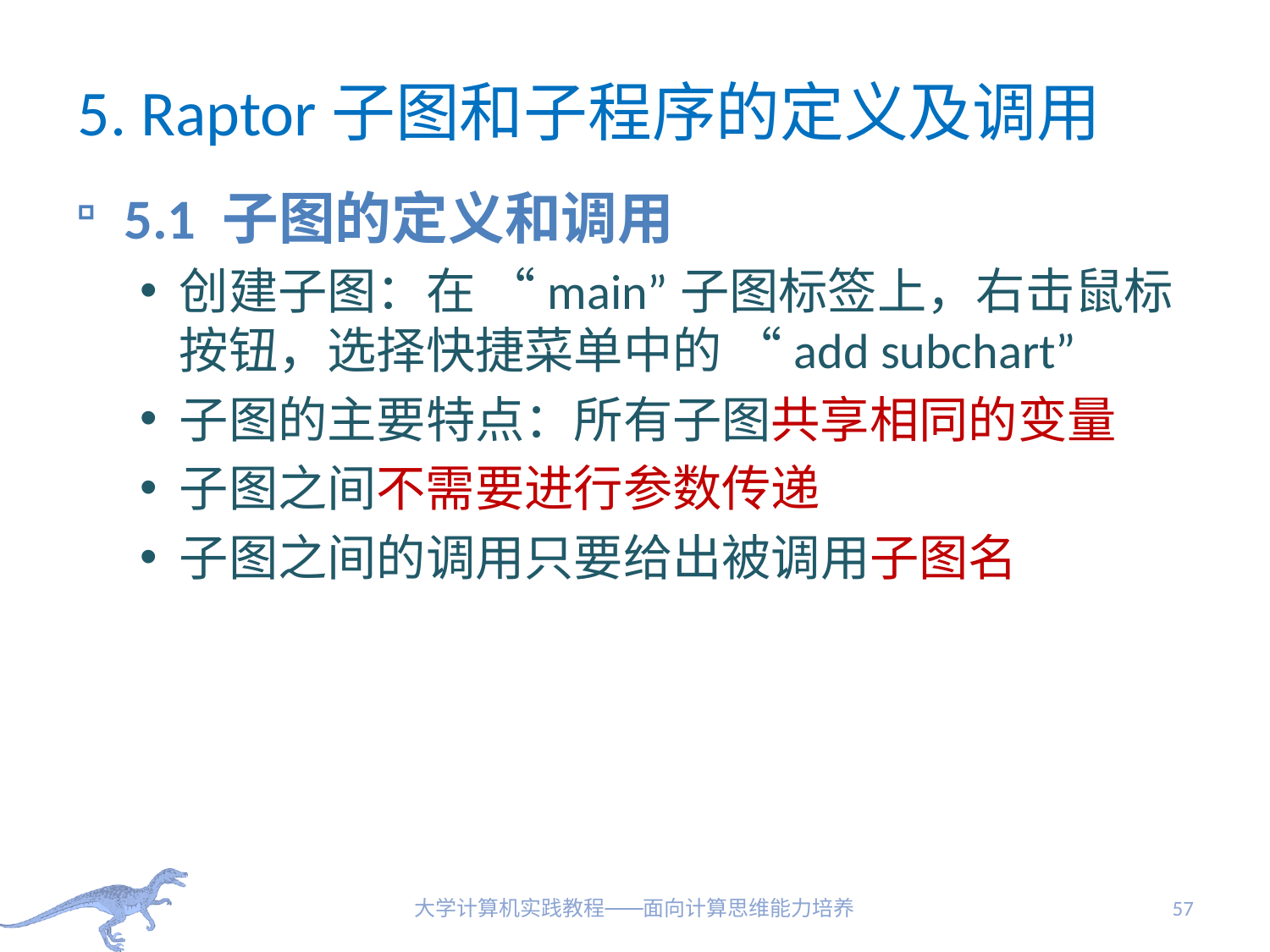

# 5. Raptor子图和子程序的定义及调用
5.1 子图的定义和调用
创建子图：在 “main”子图标签上，右击鼠标按钮，选择快捷菜单中的 “add subchart”
子图的主要特点：所有子图共享相同的变量
子图之间不需要进行参数传递
子图之间的调用只要给出被调用子图名
大学计算机实践教程——面向计算思维能力培养
57